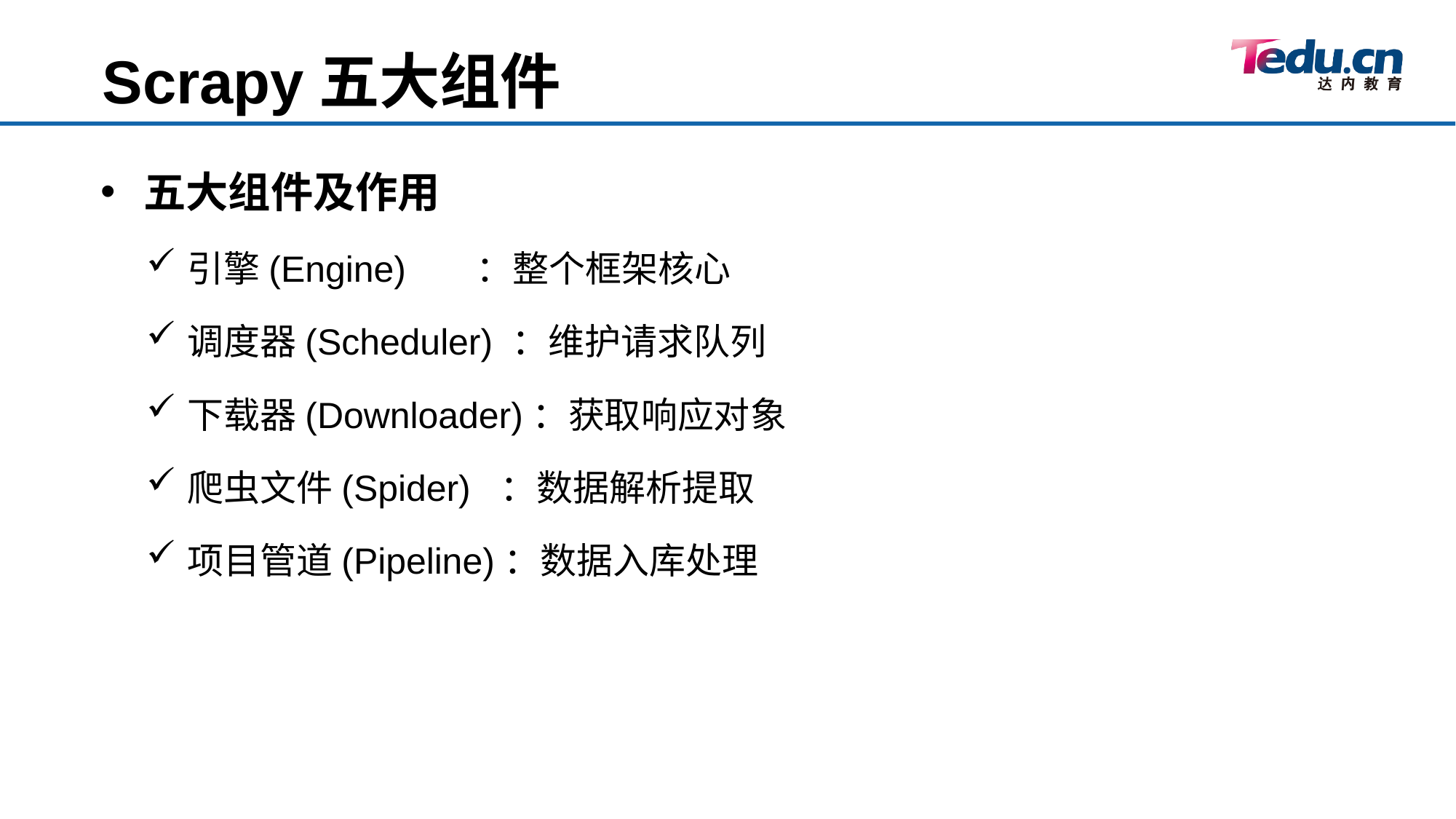

Scrapy五大组件
五大组件及作用
引擎(Engine)      ：整个框架核心
调度器(Scheduler) ：维护请求队列
下载器(Downloader)：获取响应对象
爬虫文件(Spider)  ：数据解析提取
项目管道(Pipeline)：数据入库处理